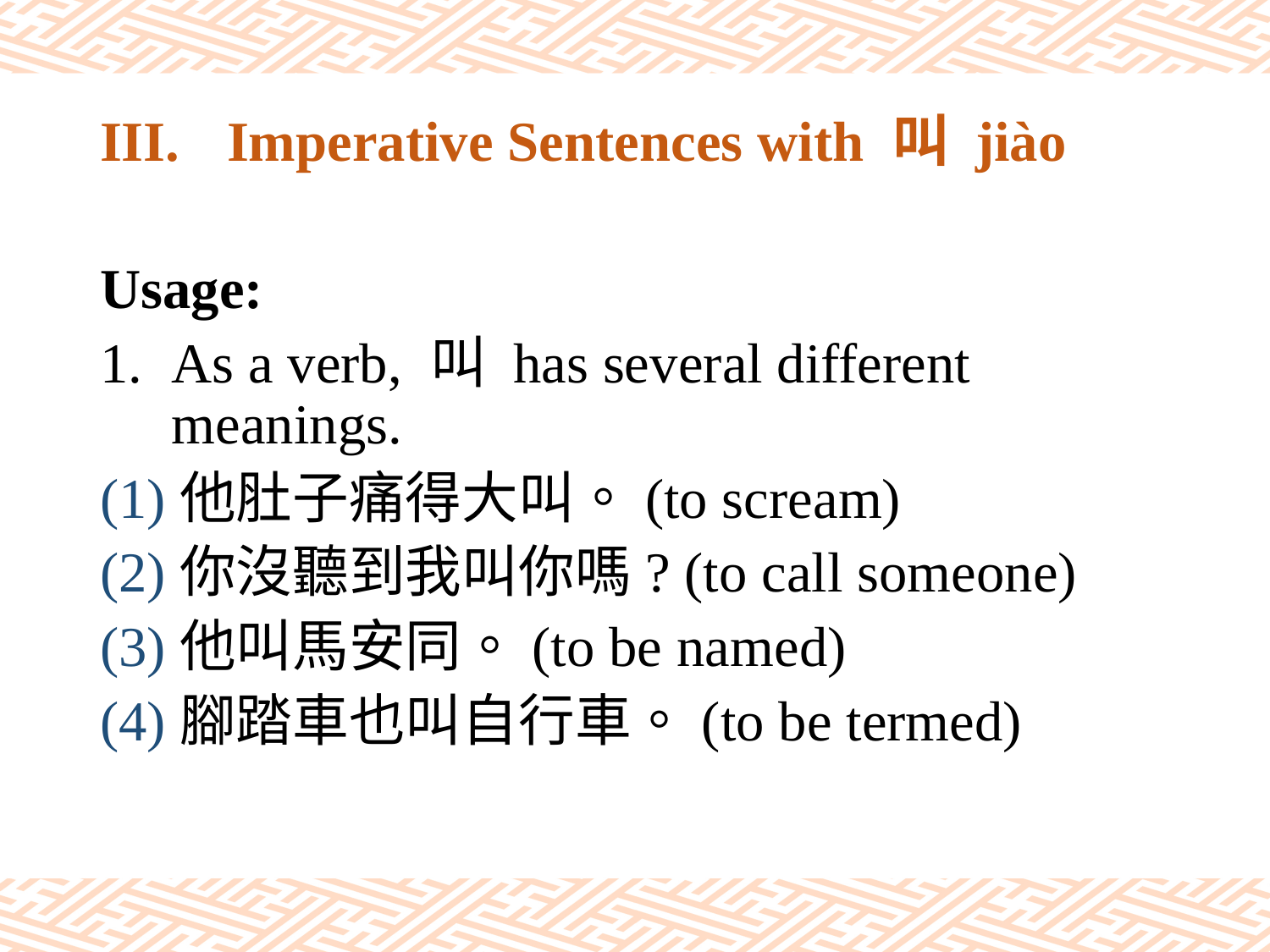

# III.	Imperative Sentences with 叫 jiào
Usage:
As a verb, 叫 has several different meanings.
(1)他肚子痛得大叫。(to scream)
(2)你沒聽到我叫你嗎? (to call someone)
(3)他叫馬安同。(to be named)
(4)腳踏車也叫自行車。(to be termed)